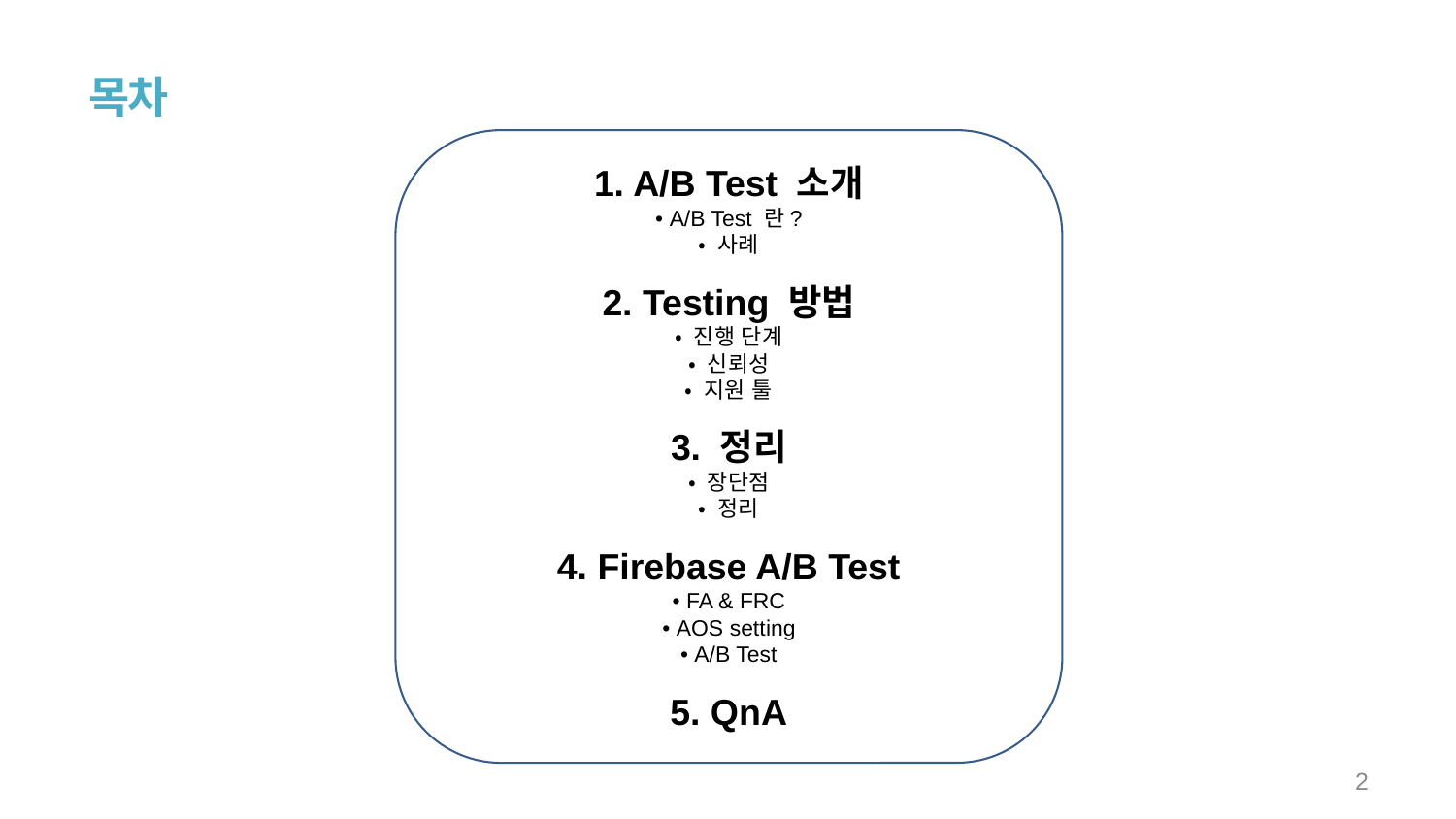

목차
1. A/B Test 소개
• A/B Test 란?
• 사례

2. Testing 방법
• 진행 단계
• 신뢰성
• 지원 툴

3. 정리
• 장단점
• 정리

4. Firebase A/B Test
• FA & FRC
• AOS setting
• A/B Test

5. QnA

2